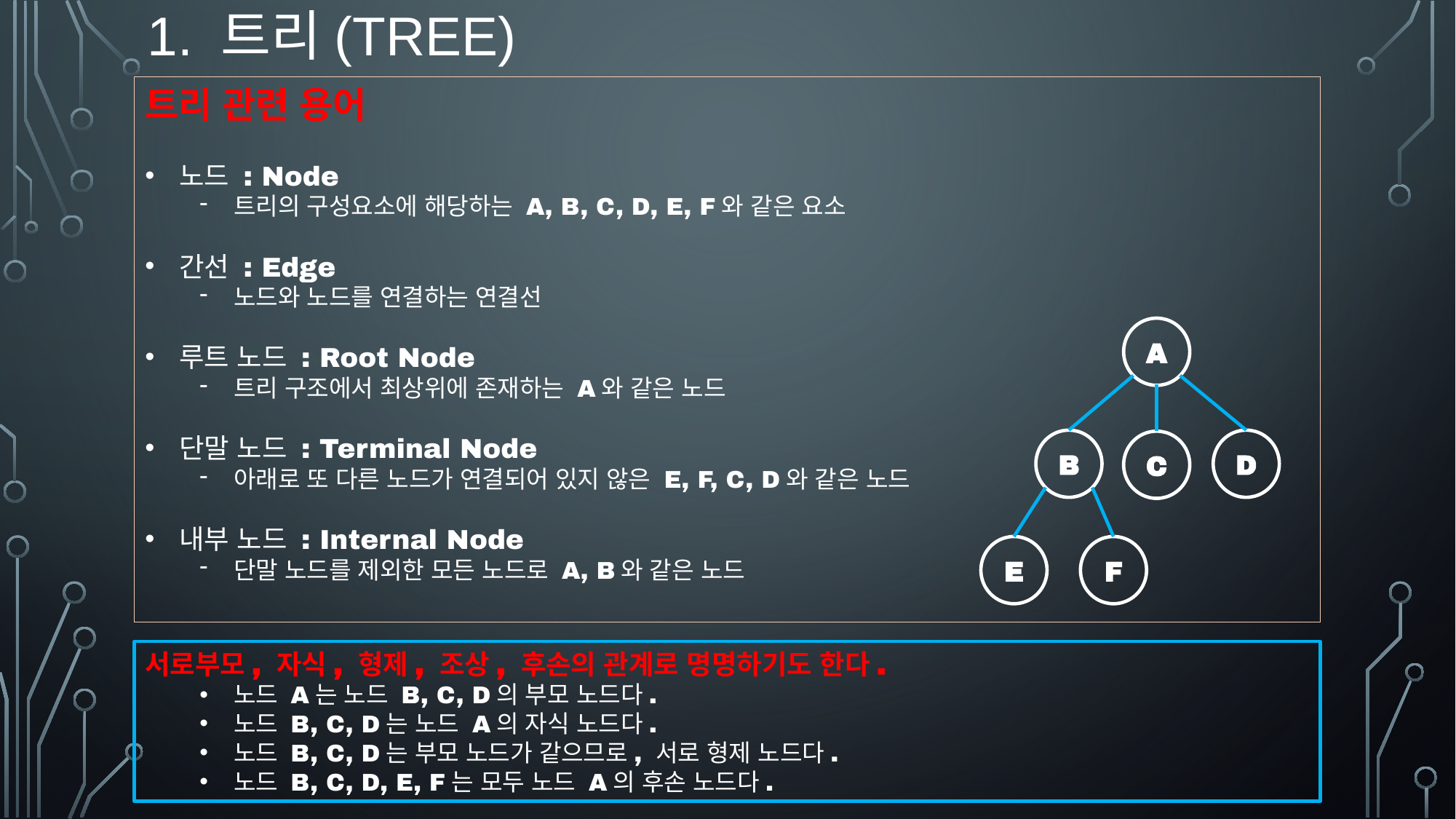

# 1. 트리(tree)
트리 관련 용어

노드 : Node
트리의 구성요소에 해당하는 A, B, C, D, E, F와 같은 요소

간선 : Edge
노드와 노드를 연결하는 연결선

루트 노드 : Root Node
트리 구조에서 최상위에 존재하는 A와 같은 노드

단말 노드 : Terminal Node
아래로 또 다른 노드가 연결되어 있지 않은 E, F, C, D와 같은 노드

내부 노드 : Internal Node
단말 노드를 제외한 모든 노드로 A, B와 같은 노드

A
D
B
C
E
F
서로부모, 자식, 형제, 조상, 후손의 관계로 명명하기도 한다.
노드 A는 노드 B, C, D의 부모 노드다.
노드 B, C, D는 노드 A의 자식 노드다.
노드 B, C, D는 부모 노드가 같으므로, 서로 형제 노드다.
노드 B, C, D, E, F는 모두 노드 A의 후손 노드다.